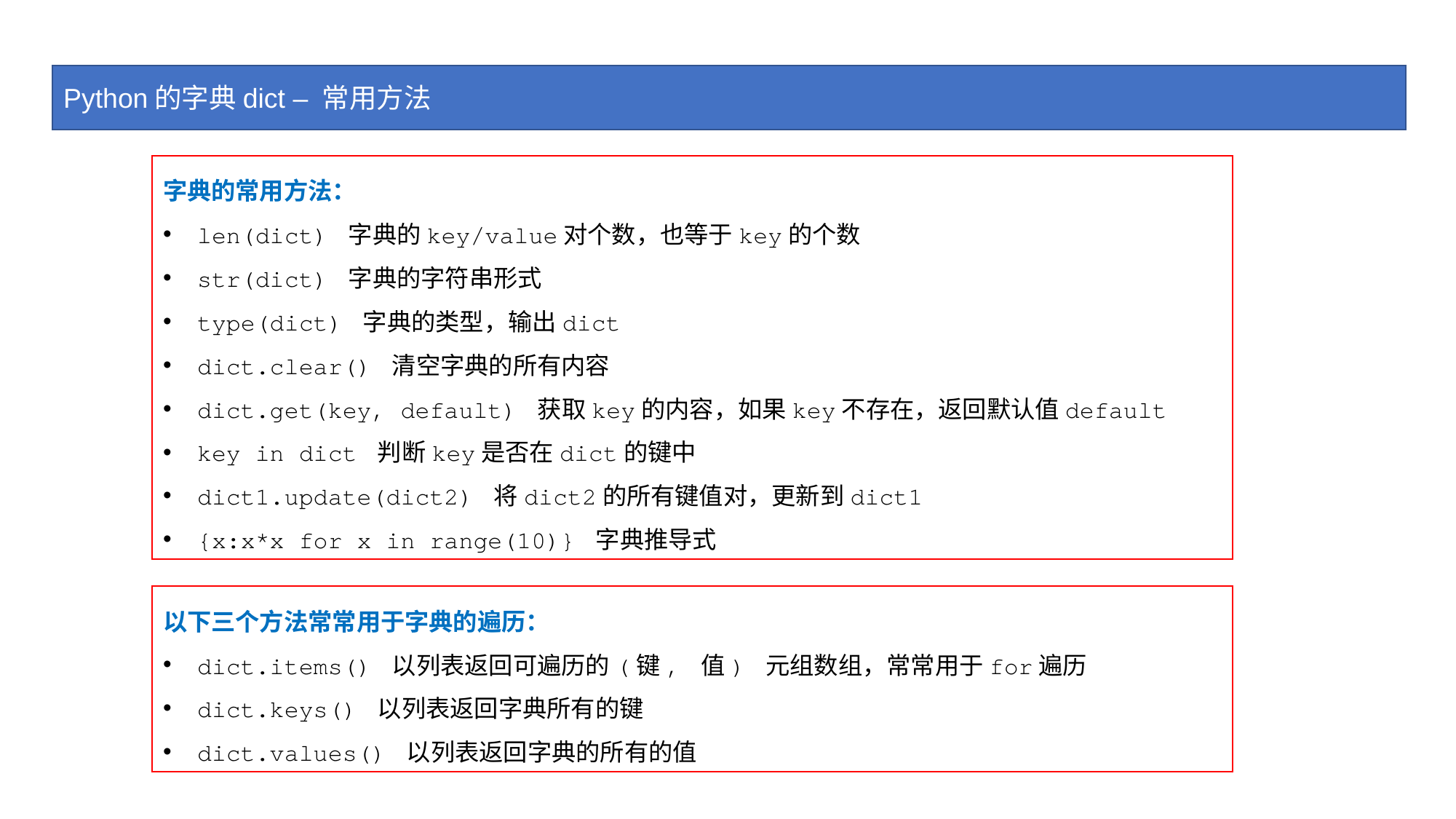

Python的字典dict – 常用方法
字典的常用方法：
len(dict) 字典的key/value对个数，也等于key的个数
str(dict) 字典的字符串形式
type(dict) 字典的类型，输出dict
dict.clear() 清空字典的所有内容
dict.get(key, default) 获取key的内容，如果key不存在，返回默认值default
key in dict 判断key是否在dict的键中
dict1.update(dict2) 将dict2的所有键值对，更新到dict1
{x:x*x for x in range(10)} 字典推导式
以下三个方法常常用于字典的遍历：
dict.items() 以列表返回可遍历的(键, 值) 元组数组，常常用于for遍历
dict.keys() 以列表返回字典所有的键
dict.values() 以列表返回字典的所有的值